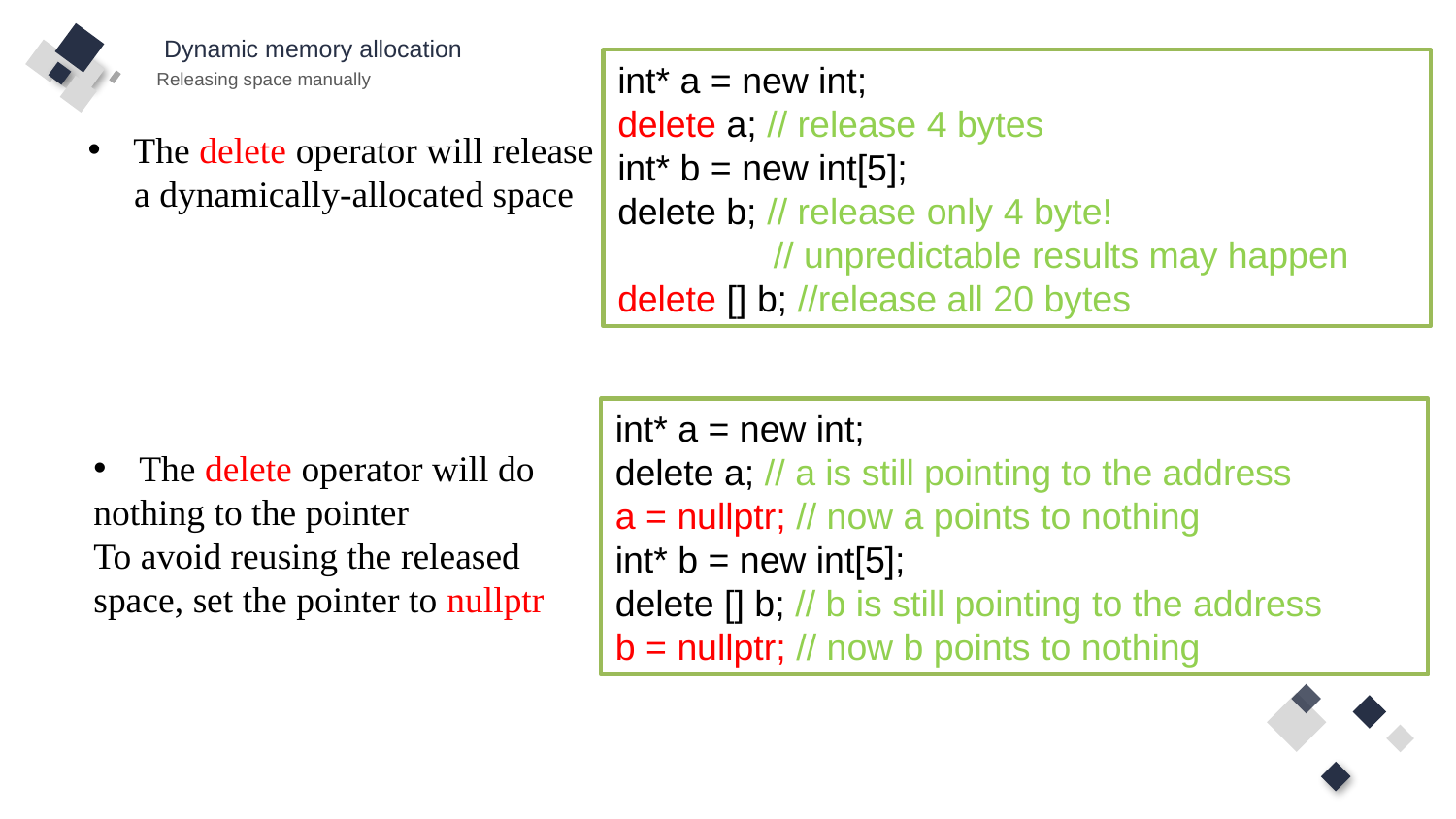

Dynamic memory allocation

int* a = new int;
delete a; // release 4 bytes
int* b = new int[5];
delete b; // release only 4 byte!
	 // unpredictable results may happen
delete [] b; //release all 20 bytes
Releasing space manually
The delete operator will release
     a dynamically-allocated space

标题内	容
单击此处添加文字阐述，添加简短问题说明文字
int* a = new int;
delete a; // a is still pointing to the address
a = nullptr; // now a points to nothing
int* b = new int[5];
delete [] b; // b is still pointing to the address
b = nullptr; // now b points to nothing
The delete operator will do
nothing to the pointer
To avoid reusing the released  space, set the pointer to nullptr

标题内	容
单击此处添加文字阐述，添加简短问题说明文字